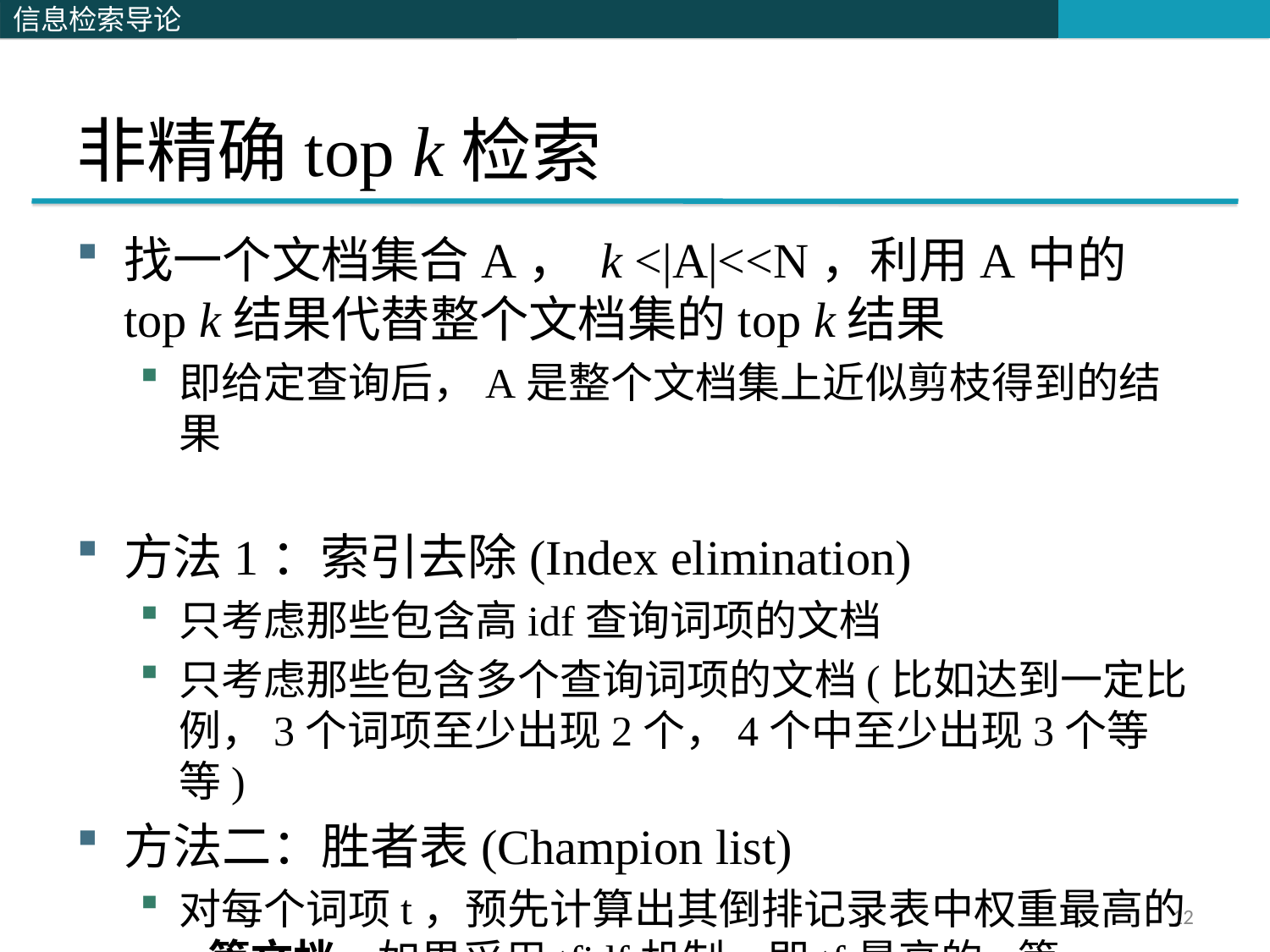

# 非精确top k检索
找一个文档集合A， k <|A|<<N，利用A中的top k结果代替整个文档集的top k结果
即给定查询后，A是整个文档集上近似剪枝得到的结果

方法1：索引去除(Index elimination)
只考虑那些包含高idf查询词项的文档
只考虑那些包含多个查询词项的文档(比如达到一定比例，3个词项至少出现2个，4个中至少出现3个等等)
方法二：胜者表(Champion list)
对每个词项t，预先计算出其倒排记录表中权重最高的r篇文档，如果采用tfidf机制，即tf最高的r篇
这r篇文档称为t的胜者表

12